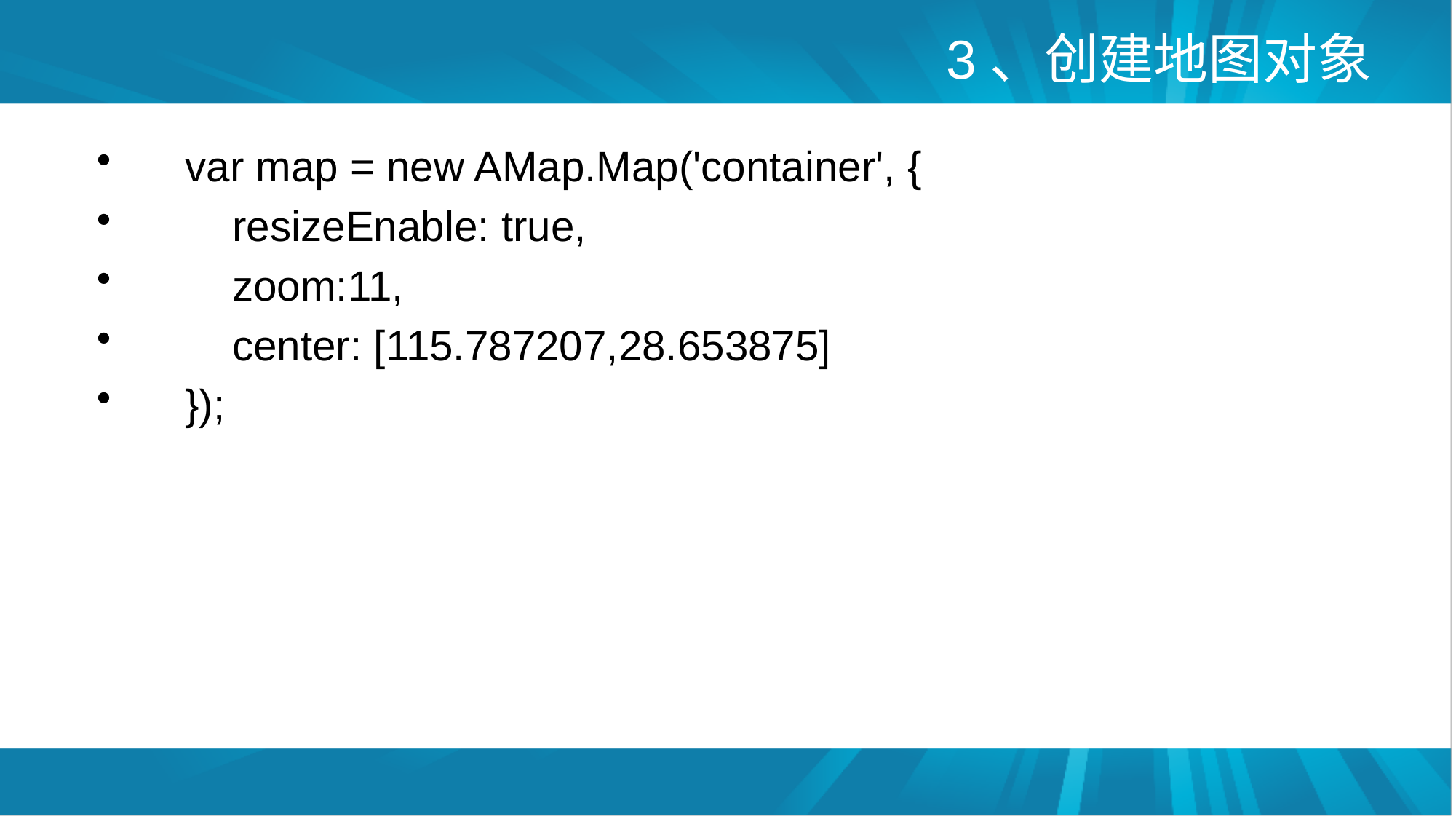

# 3、创建地图对象
    var map = new AMap.Map('container', {
        resizeEnable: true,
        zoom:11,
        center: [115.787207,28.653875]
    });